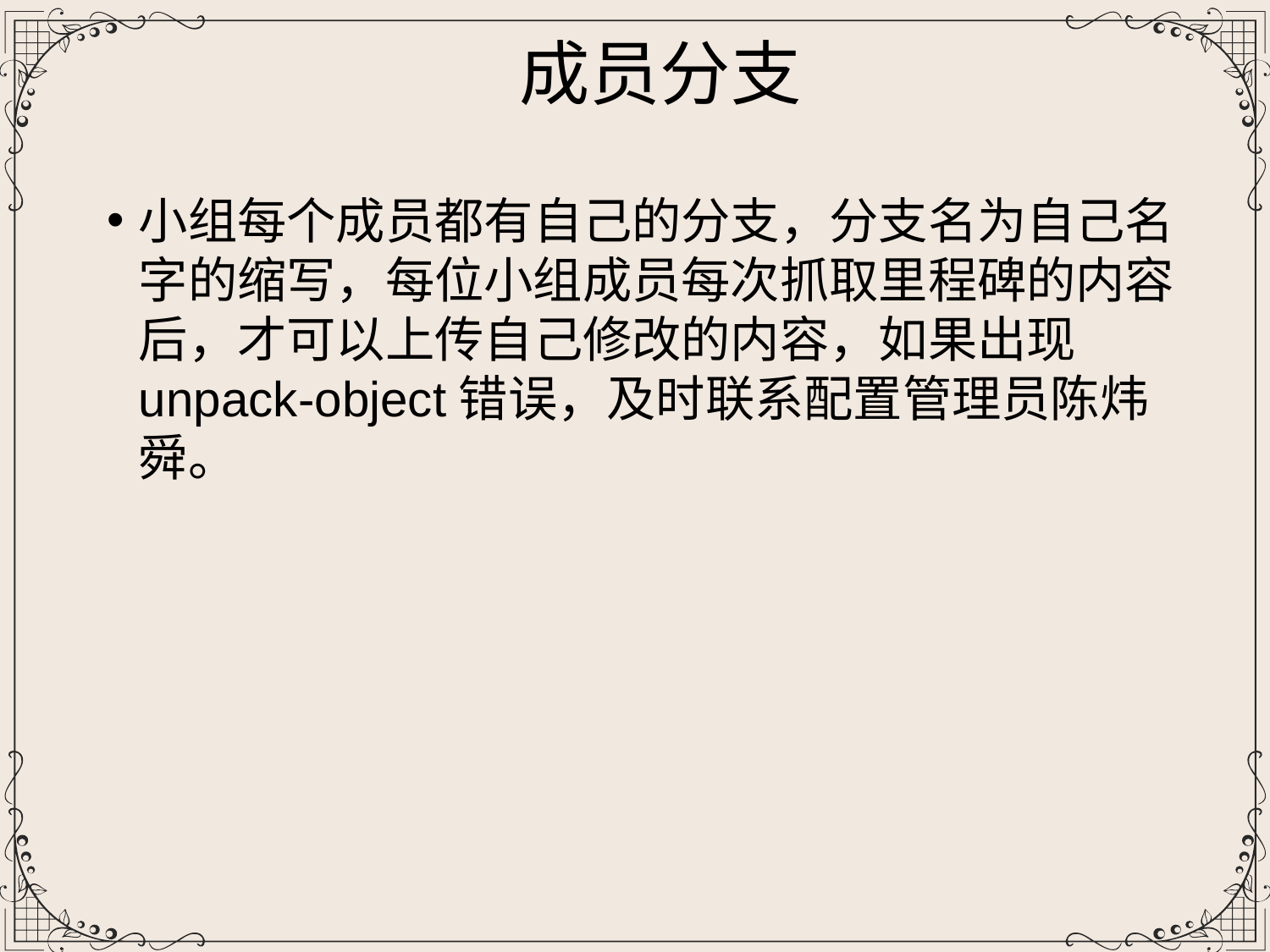

成员分支
小组每个成员都有自己的分支，分支名为自己名字的缩写，每位小组成员每次抓取里程碑的内容后，才可以上传自己修改的内容，如果出现unpack-object错误，及时联系配置管理员陈炜舜。